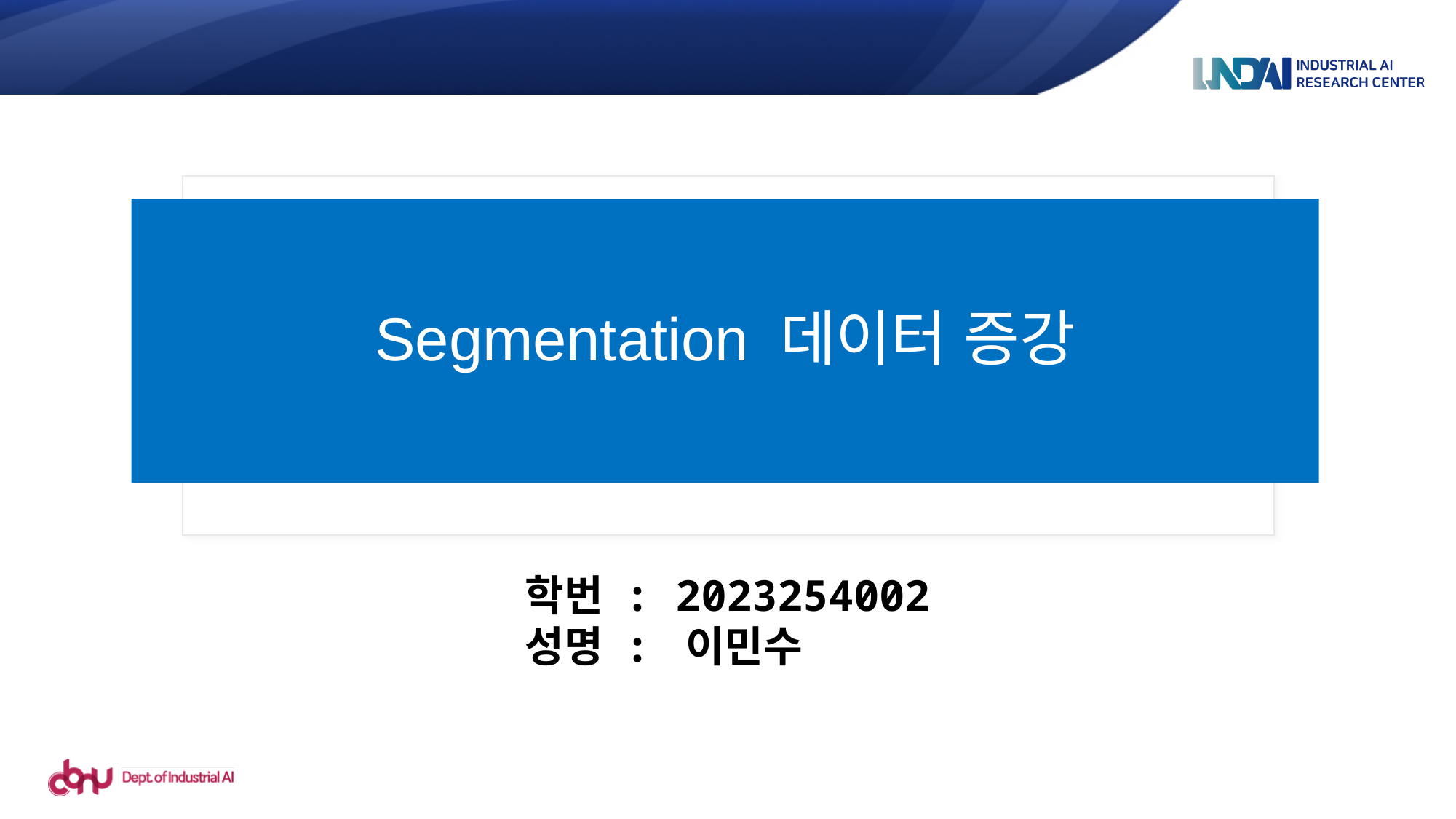

# Segmentation 데이터 증강
학번 : 2023254002
성명 : 이민수